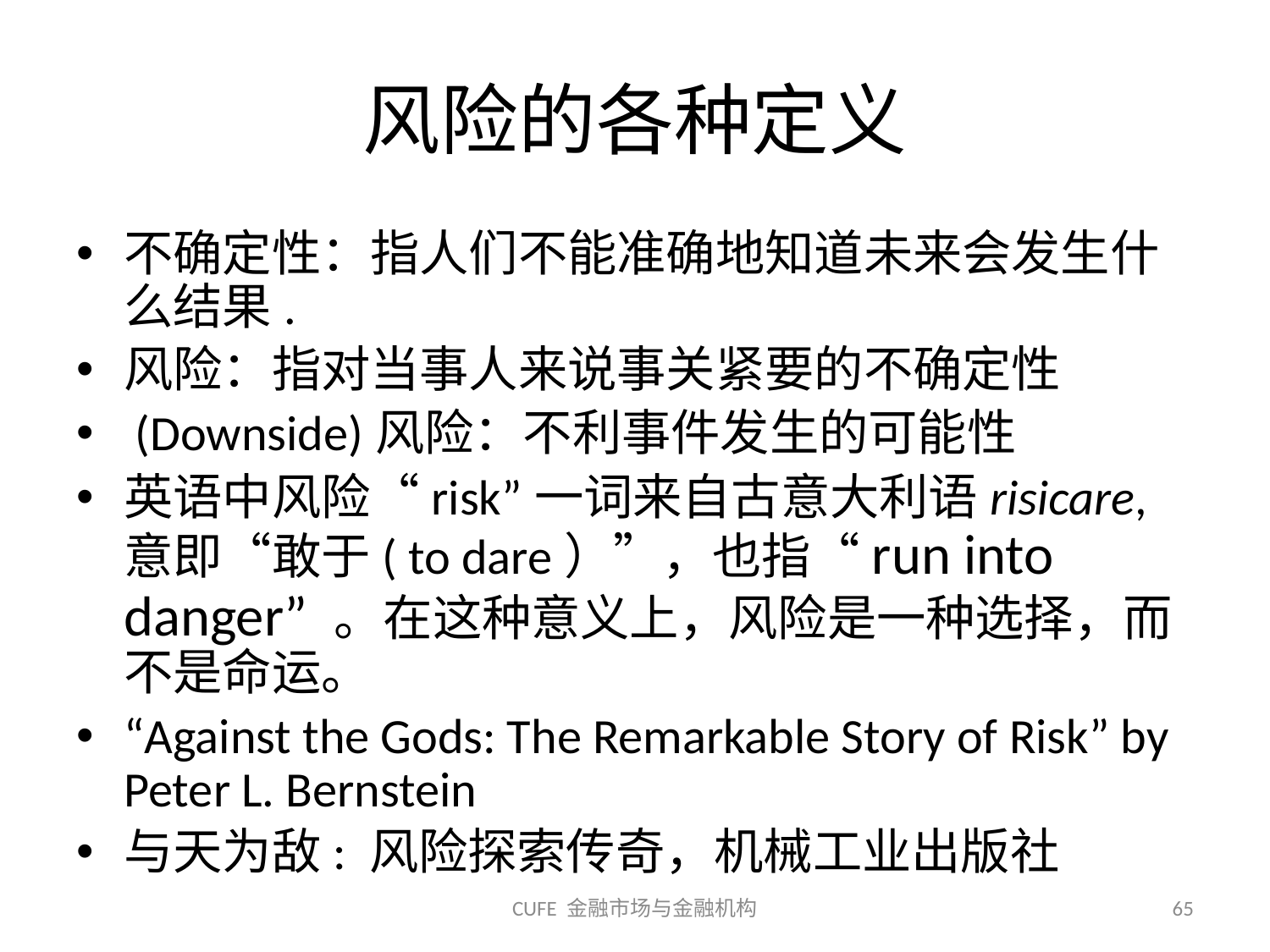

# 风险的各种定义
不确定性：指人们不能准确地知道未来会发生什么结果.
风险：指对当事人来说事关紧要的不确定性
 (Downside)风险：不利事件发生的可能性
英语中风险“risk”一词来自古意大利语risicare, 意即“敢于( to dare）”，也指“run into danger” 。在这种意义上，风险是一种选择，而不是命运。
“Against the Gods: The Remarkable Story of Risk” by  Peter L. Bernstein
与天为敌: 风险探索传奇，机械工业出版社
CUFE 金融市场与金融机构
65